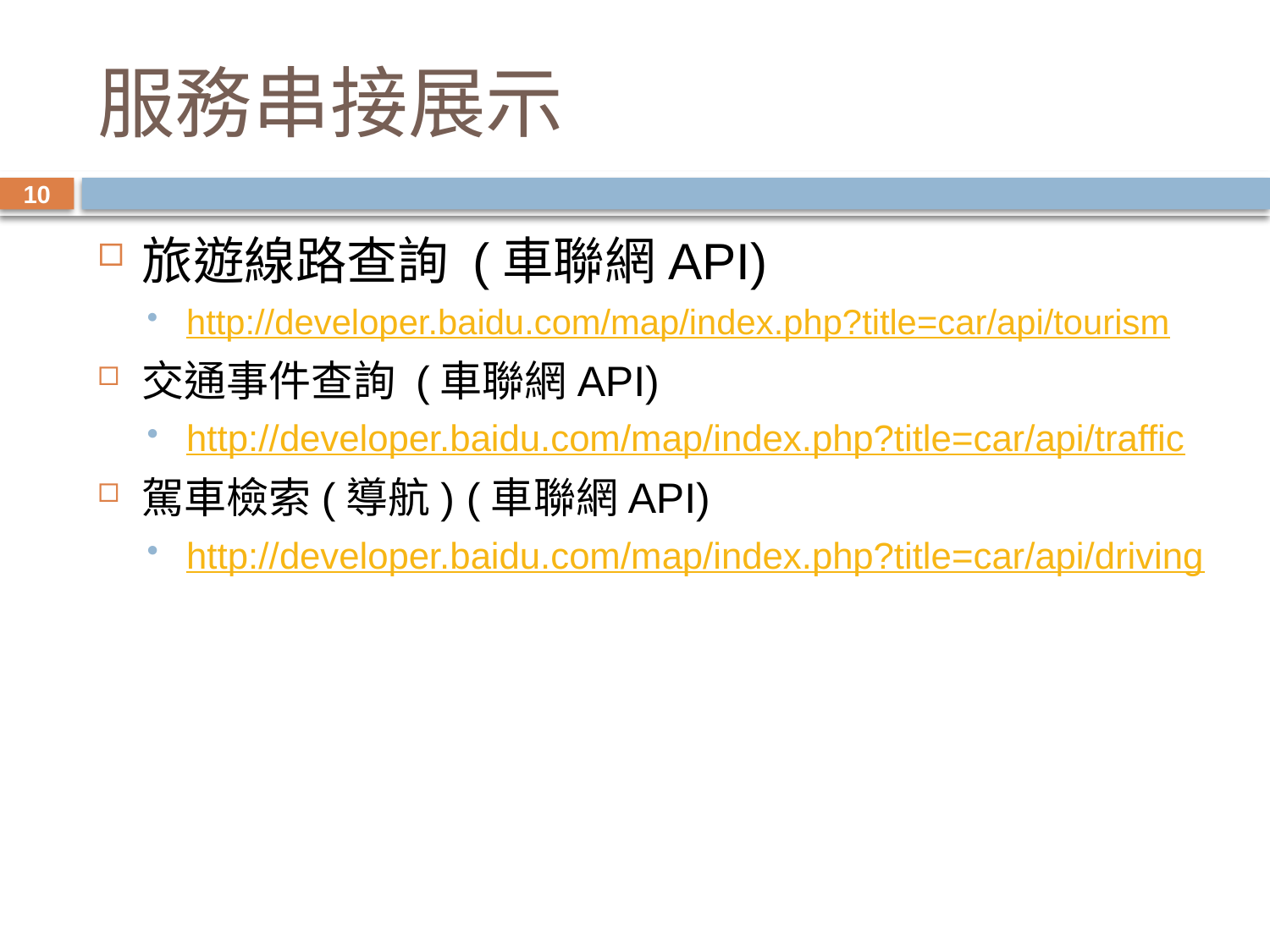

# 服務串接展示
10
旅遊線路查詢 (車聯網API)
http://developer.baidu.com/map/index.php?title=car/api/tourism
交通事件查詢 (車聯網API)
http://developer.baidu.com/map/index.php?title=car/api/traffic
駕車檢索(導航) (車聯網API)
http://developer.baidu.com/map/index.php?title=car/api/driving